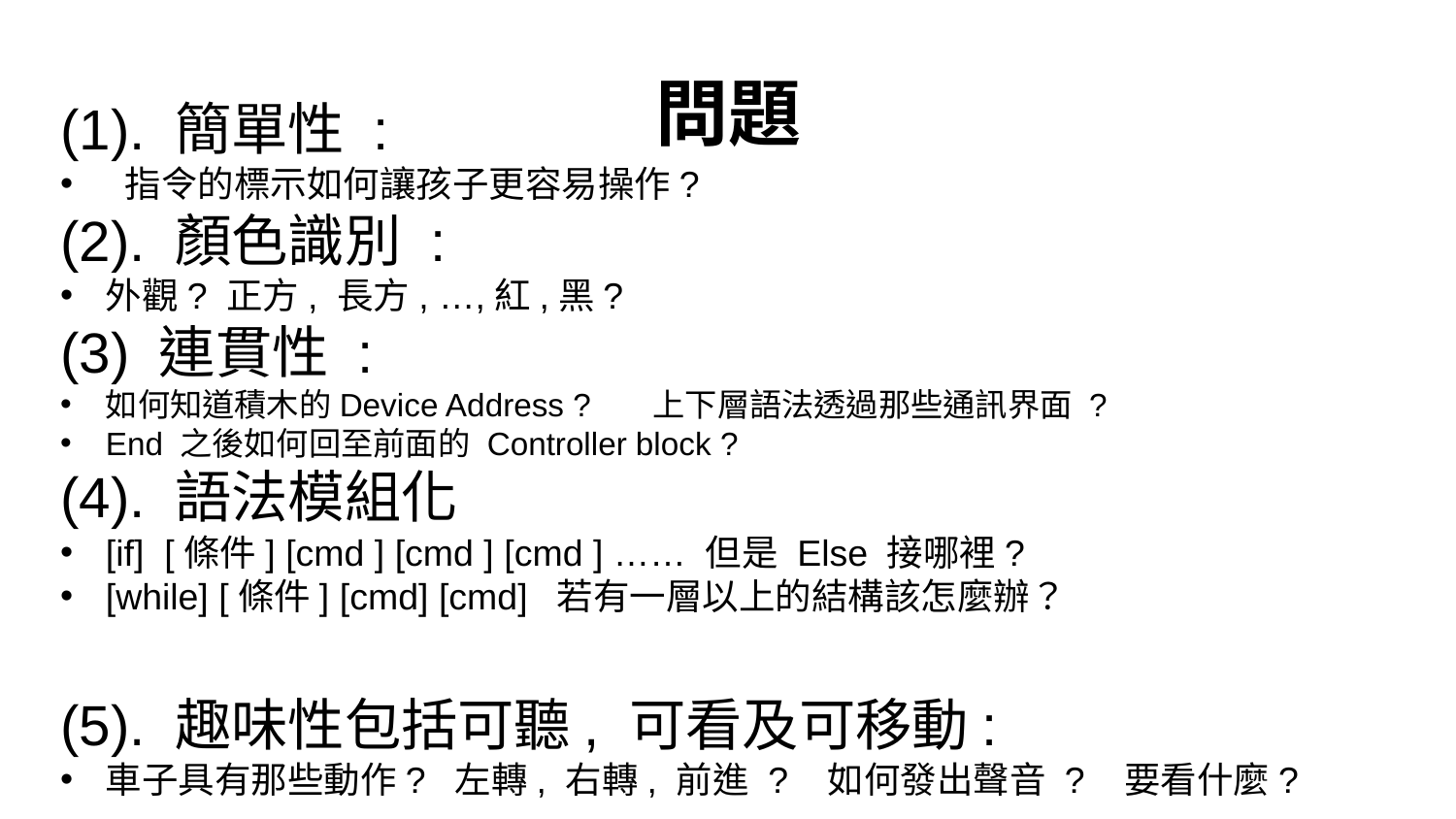

# 問題
(1). 簡單性 :
 指令的標示如何讓孩子更容易操作?
(2). 顏色識別 :
外觀? 正方, 長方, …,紅,黑?
(3) 連貫性 :
如何知道積木的Device Address ?      上下層語法透過那些通訊界面 ?
End 之後如何回至前面的 Controller block ?
(4). 語法模組化
[if]  [條件] [cmd ] [cmd ] [cmd ] …… 但是 Else 接哪裡?
[while] [條件] [cmd] [cmd]  若有一層以上的結構該怎麼辦？

(5). 趣味性包括可聽, 可看及可移動:
車子具有那些動作?  左轉, 右轉, 前進 ?   如何發出聲音 ?   要看什麼?